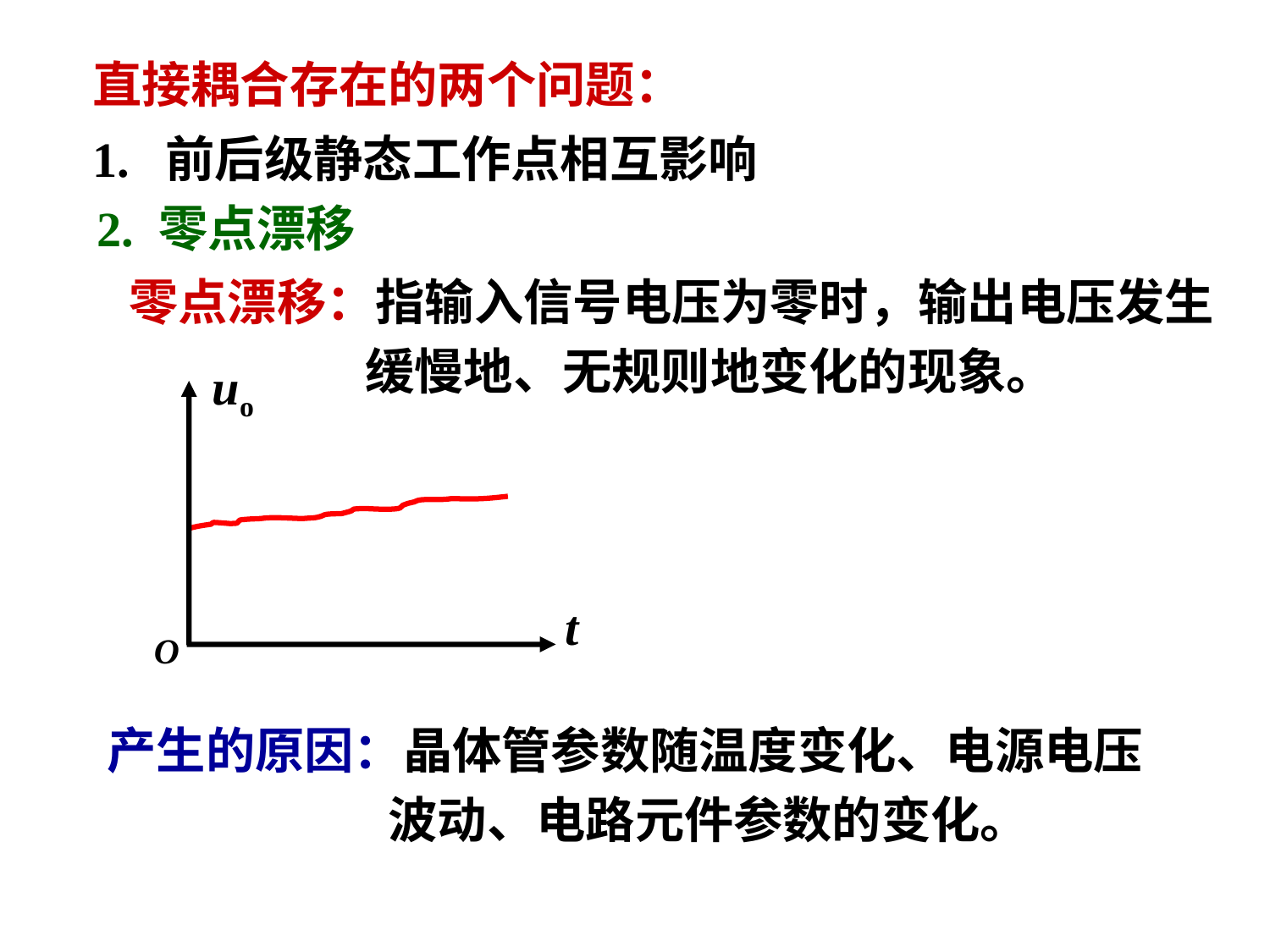

直接耦合存在的两个问题：
1.  前后级静态工作点相互影响
2. 零点漂移
零点漂移：指输入信号电压为零时，输出电压发生
                    缓慢地、无规则地变化的现象。
uo

t
O

产生的原因：晶体管参数随温度变化、电源电压
                        波动、电路元件参数的变化。